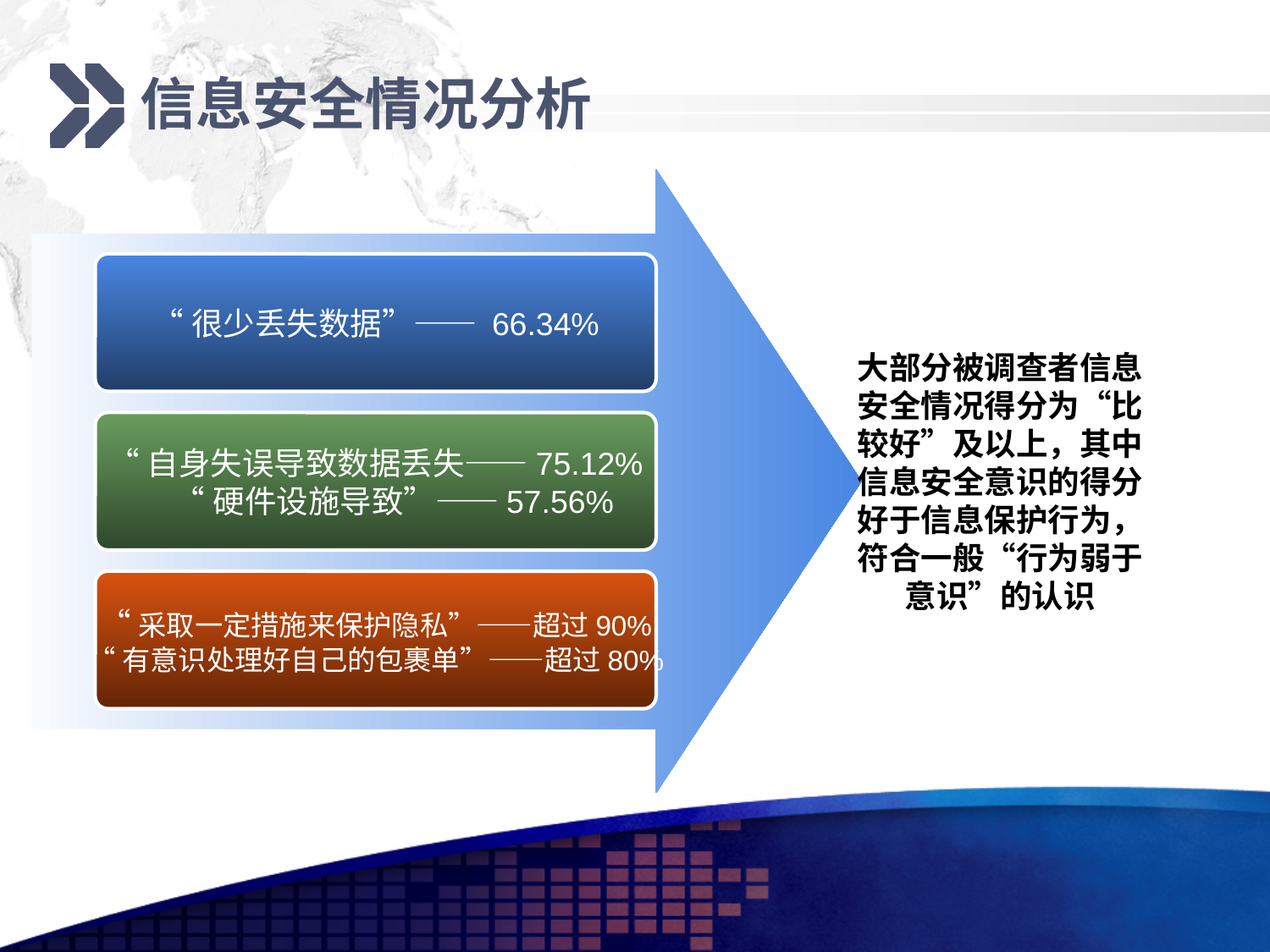

# 信息安全情况分析

“很少丢失数据”—— 66.34%
大部分被调查者信息安全情况得分为“比较好”及以上，其中信息安全意识的得分好于信息保护行为，符合一般“行为弱于意识”的认识
“自身失误导致数据丢失——75.12%
     “硬件设施导致”——57.56%
“采取一定措施来保护隐私”——超过90%
“有意识处理好自己的包裹单”——超过80%